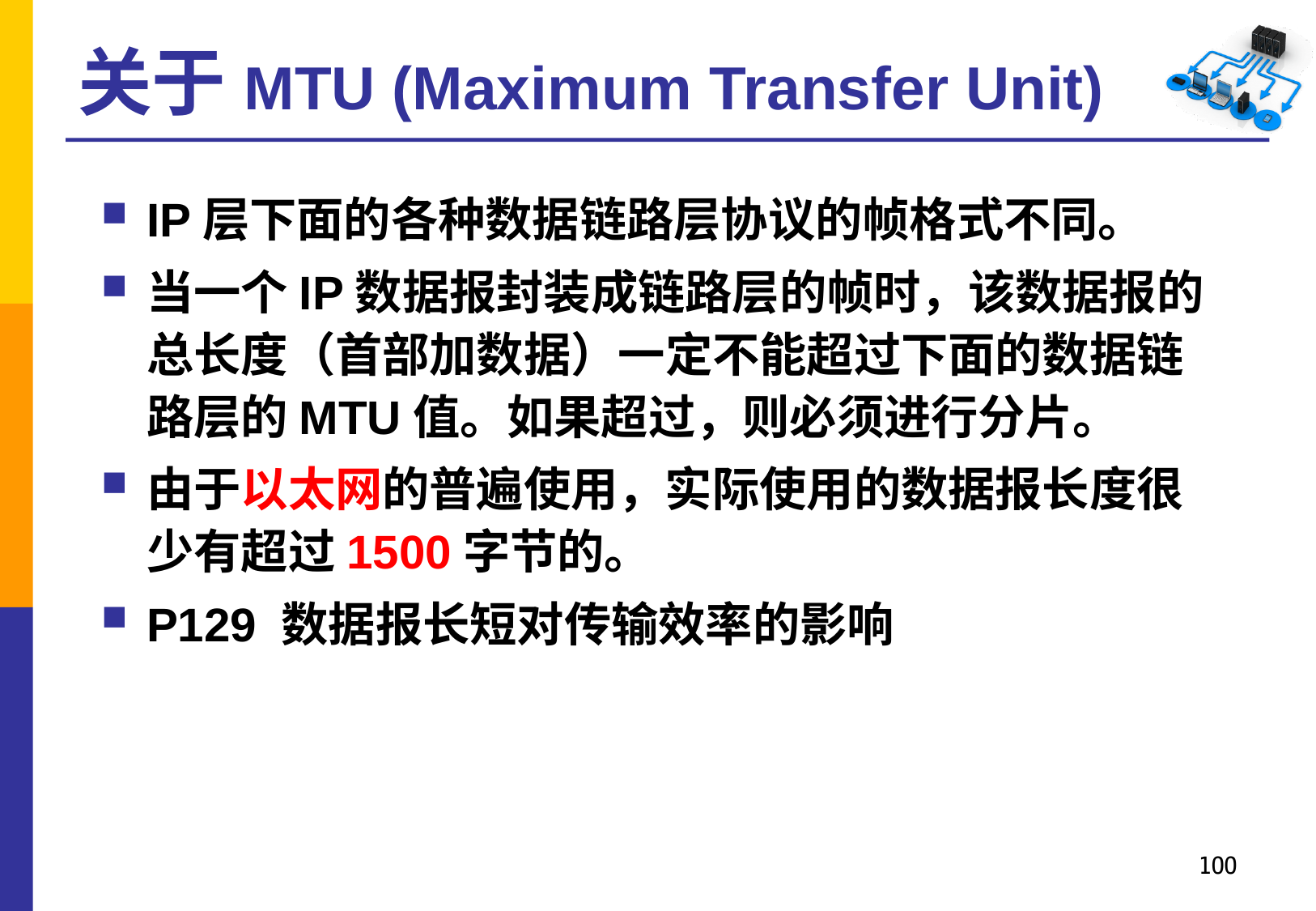

# 关于MTU (Maximum Transfer Unit)
IP层下面的各种数据链路层协议的帧格式不同。
当一个IP数据报封装成链路层的帧时，该数据报的总长度（首部加数据）一定不能超过下面的数据链路层的MTU值。如果超过，则必须进行分片。
由于以太网的普遍使用，实际使用的数据报长度很少有超过1500字节的。
P129 数据报长短对传输效率的影响
100